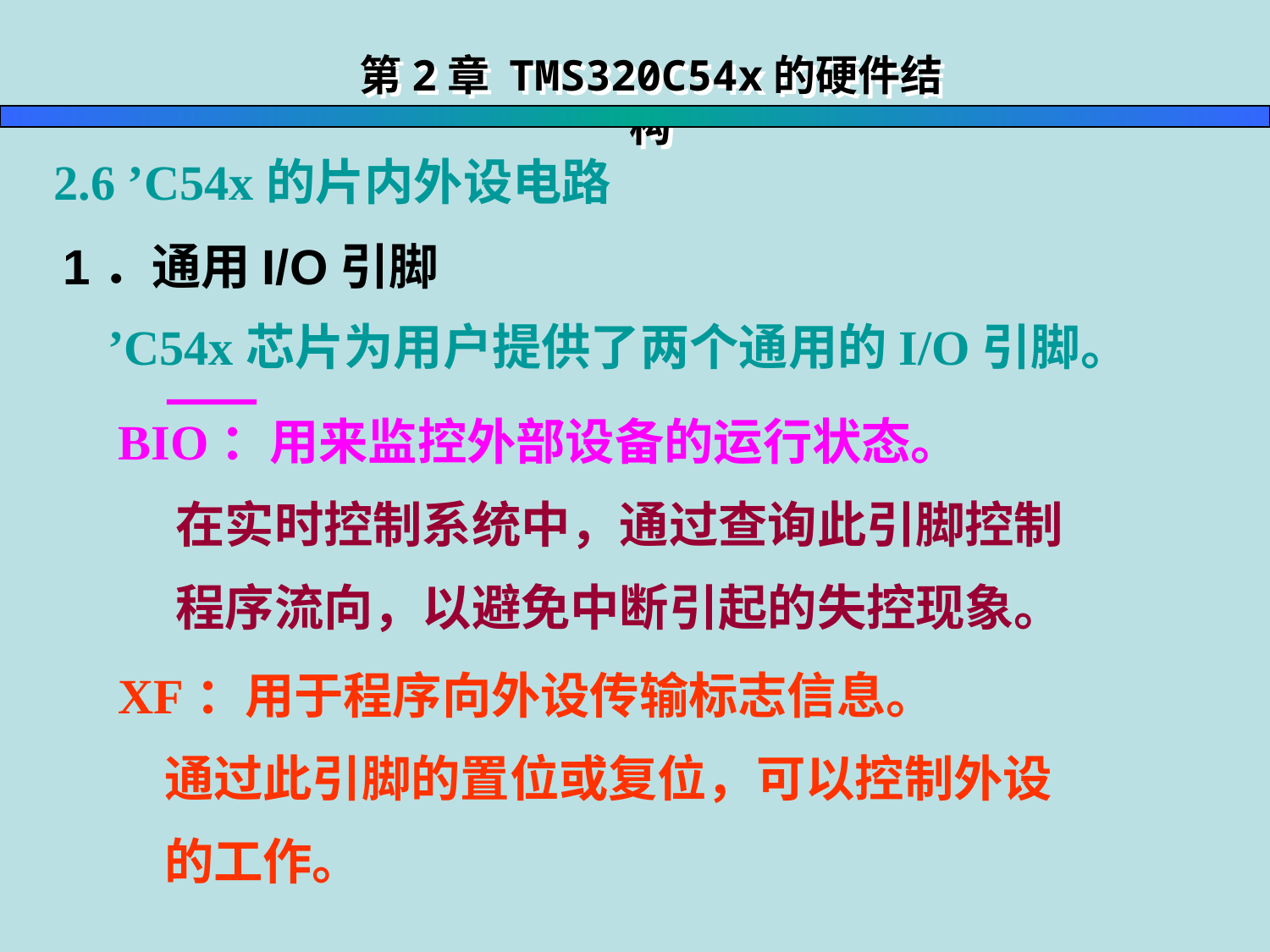

第2章 TMS320C54x的硬件结构

 2.6 ’C54x的片内外设电路
1．通用I/O引脚
    ’C54x芯片为用户提供了两个通用的I/O引脚。
         分支转移控制输入引脚BIO
         外部标志输出引脚XF

    BIO：用来监控外部设备的运行状态。
         在实时控制系统中，通过查询此引脚控制
         程序流向，以避免中断引起的失控现象。

    XF：用于程序向外设传输标志信息。
        通过此引脚的置位或复位，可以控制外设
        的工作。
107